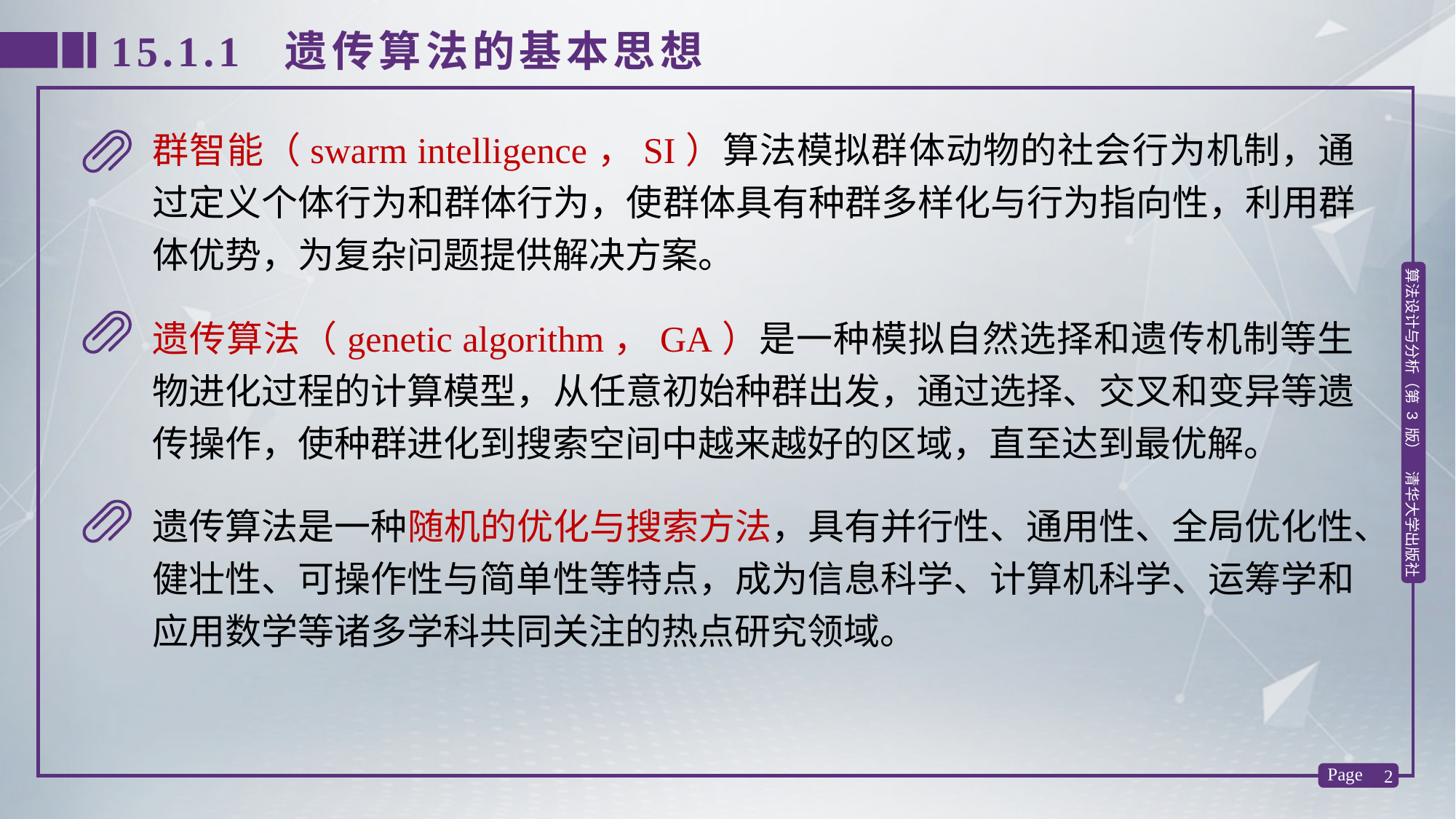

15.1.1  遗传算法的基本思想
群智能（swarm intelligence，SI）算法模拟群体动物的社会行为机制，通过定义个体行为和群体行为，使群体具有种群多样化与行为指向性，利用群体优势，为复杂问题提供解决方案。

遗传算法（genetic algorithm，GA）是一种模拟自然选择和遗传机制等生物进化过程的计算模型，从任意初始种群出发，通过选择、交叉和变异等遗传操作，使种群进化到搜索空间中越来越好的区域，直至达到最优解。

遗传算法是一种随机的优化与搜索方法，具有并行性、通用性、全局优化性、健壮性、可操作性与简单性等特点，成为信息科学、计算机科学、运筹学和应用数学等诸多学科共同关注的热点研究领域。